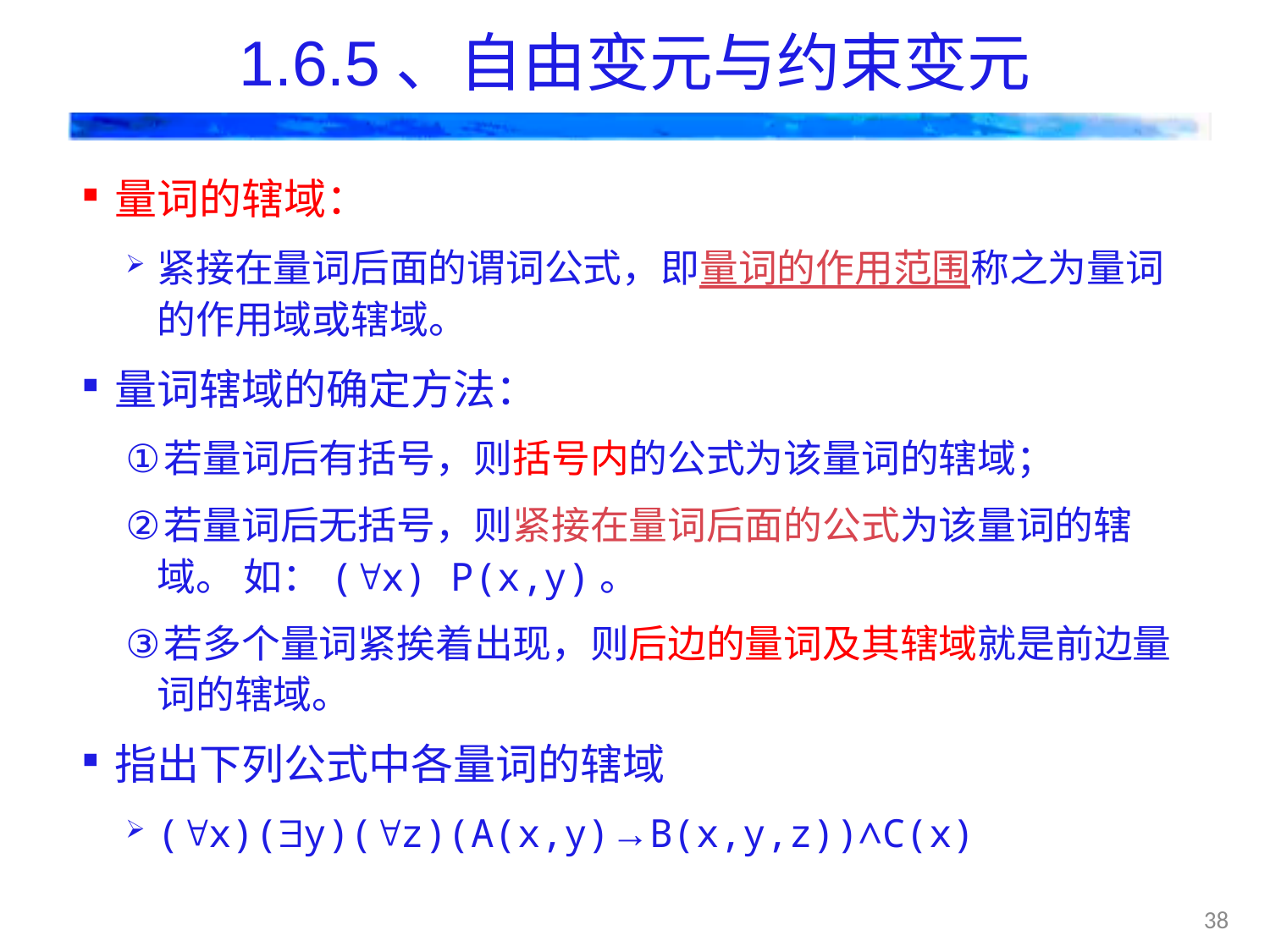

# 1.6.5、自由变元与约束变元
量词的辖域：
紧接在量词后面的谓词公式，即量词的作用范围称之为量词的作用域或辖域。
量词辖域的确定方法：
若量词后有括号，则括号内的公式为该量词的辖域；
若量词后无括号，则紧接在量词后面的公式为该量词的辖域。 如：(∀x) P(x,y)。
若多个量词紧挨着出现，则后边的量词及其辖域就是前边量词的辖域。
指出下列公式中各量词的辖域
(∀x)(∃y)(∀z)(A(x,y)→B(x,y,z))∧C(x)
38